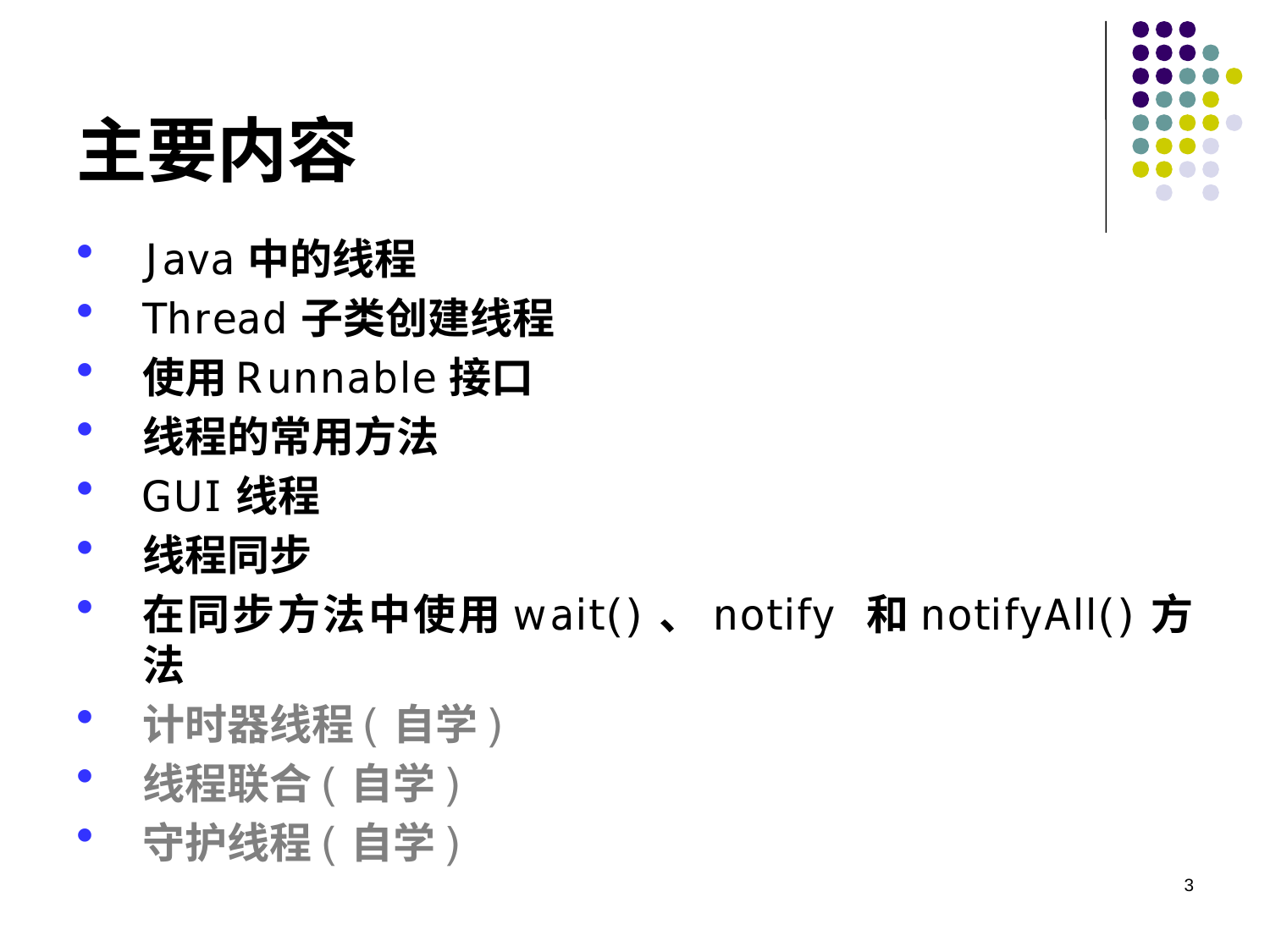

# 主要内容
Java中的线程
Thread子类创建线程
使用Runnable接口
线程的常用方法
GUI线程
线程同步
在同步方法中使用wait()、notify 和notifyAll()方法
计时器线程(自学)
线程联合(自学)
守护线程(自学)

3